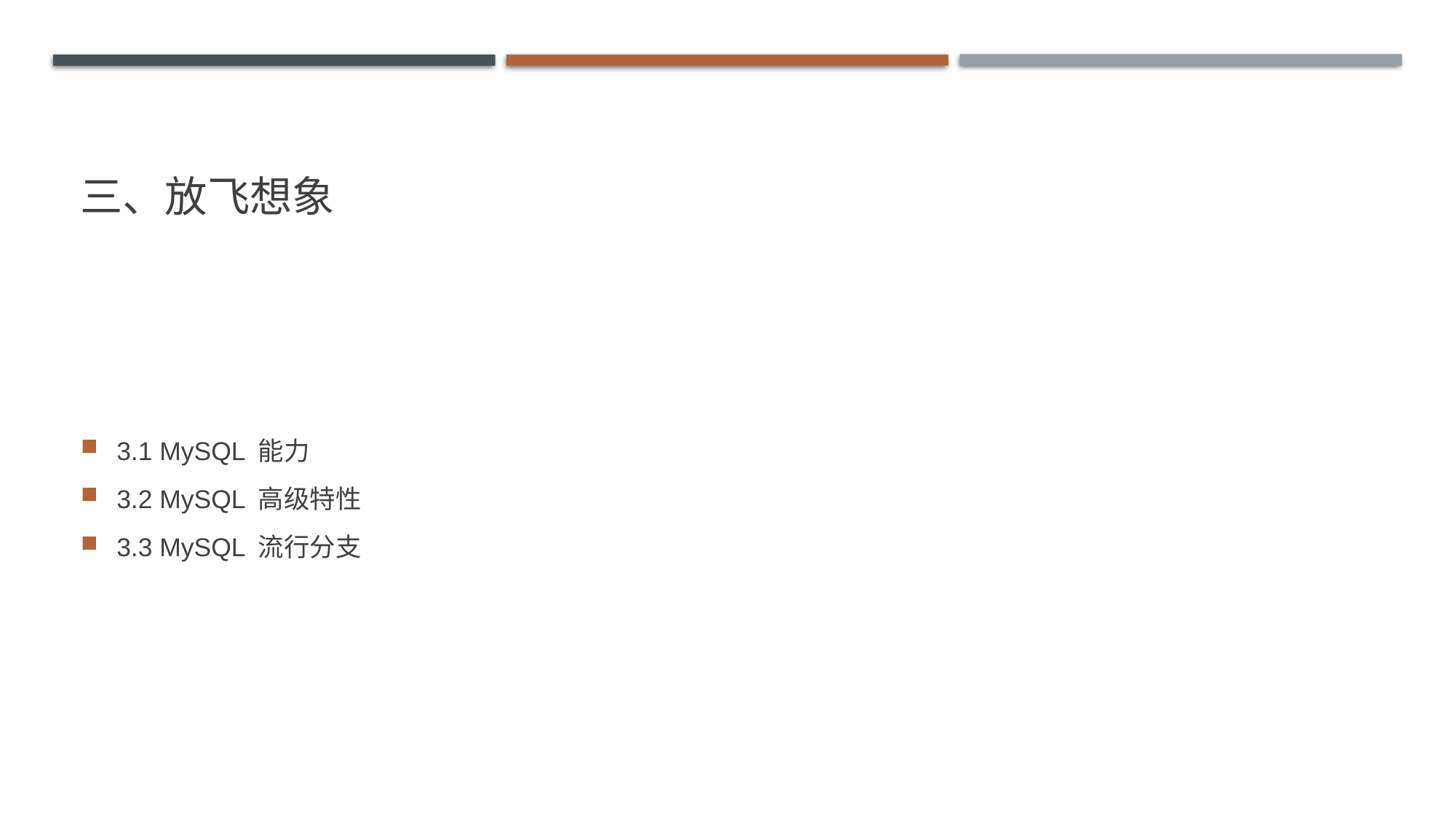

# 三、放飞想象
3.1 MySQL 能力
3.2 MySQL 高级特性
3.3 MySQL 流行分支